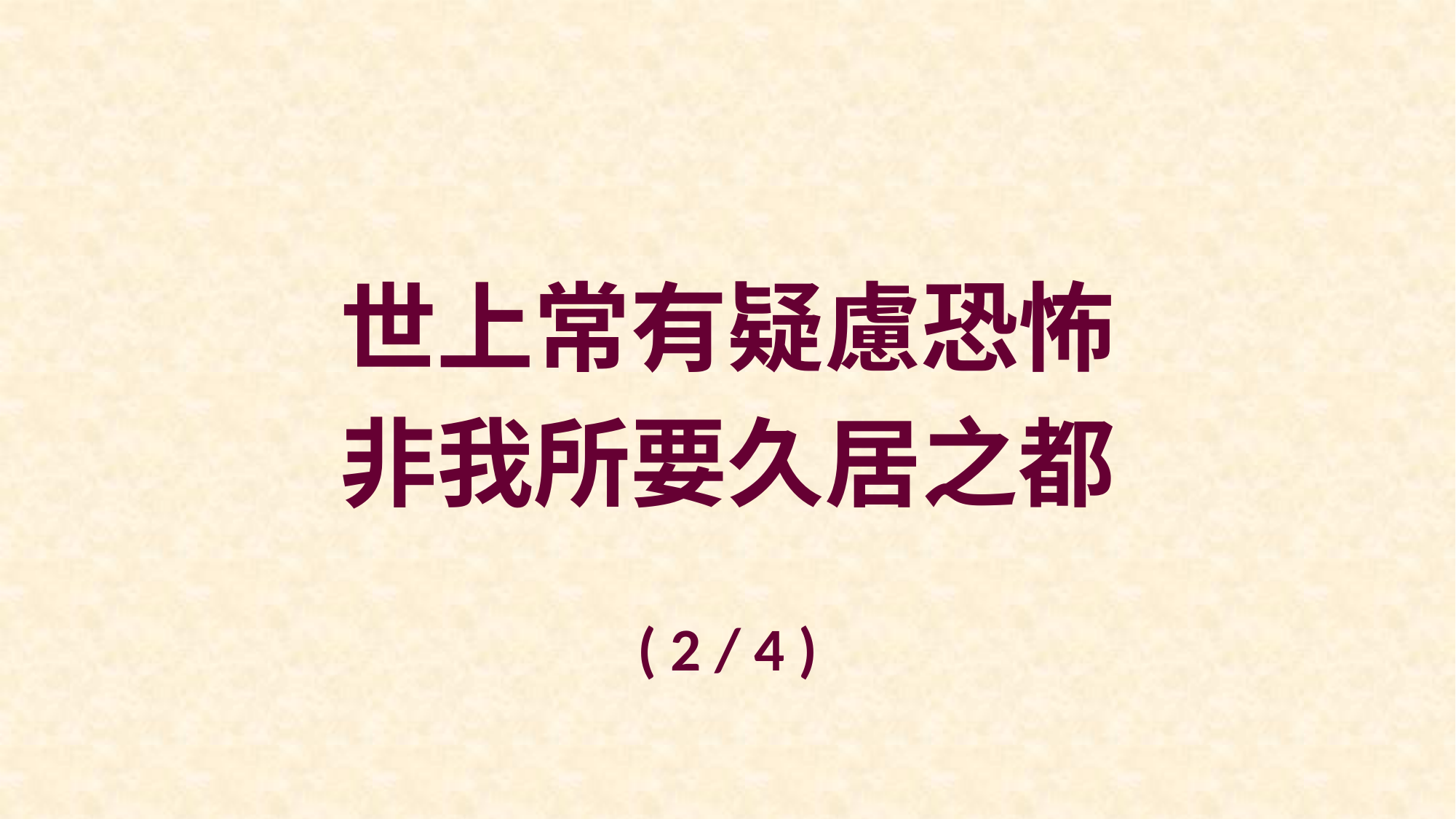

世上常有疑慮恐怖
非我所要久居之都
( 2 / 4 )